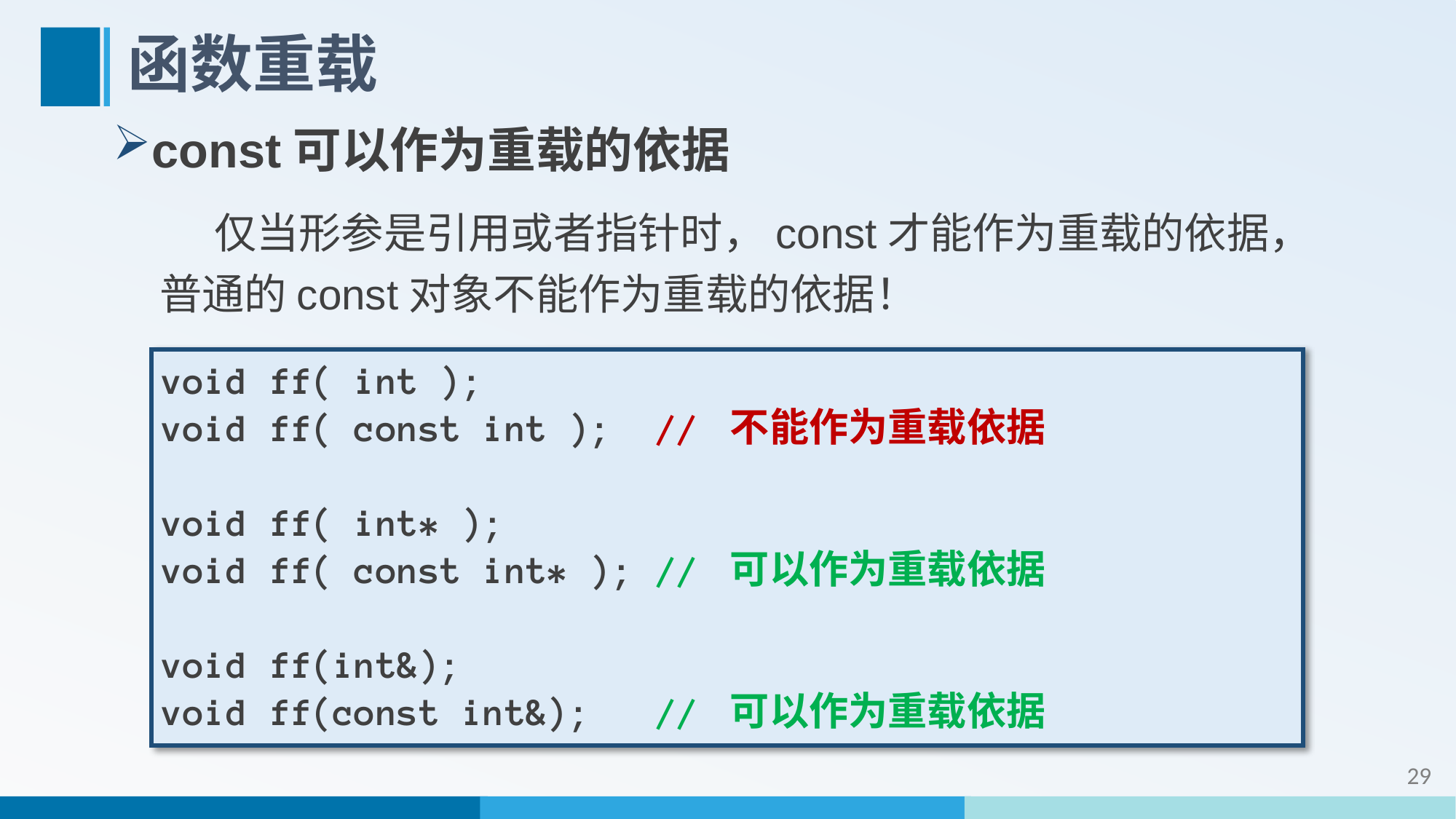

# 函数重载
const可以作为重载的依据
仅当形参是引用或者指针时，const才能作为重载的依据，普通的const对象不能作为重载的依据！
void ff( int );
void ff( const int );  // 不能作为重载依据

void ff( int* );
void ff( const int* ); // 可以作为重载依据

void ff(int&);
void ff(const int&);   // 可以作为重载依据